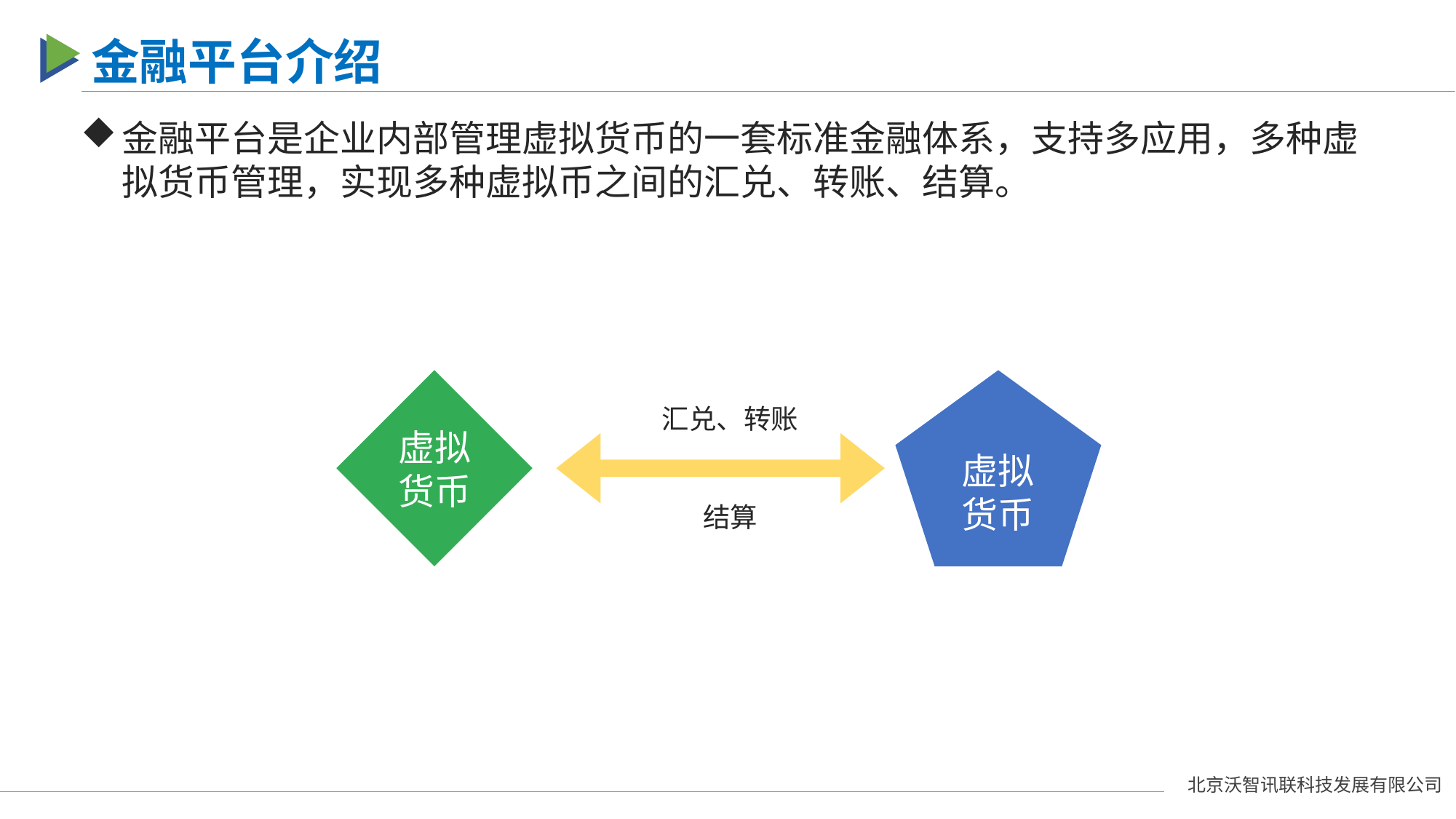

金融平台介绍
金融平台是企业内部管理虚拟货币的一套标准金融体系，支持多应用，多种虚拟货币管理，实现多种虚拟币之间的汇兑、转账、结算。

虚拟货币
虚拟
货币
汇兑、转账

结算